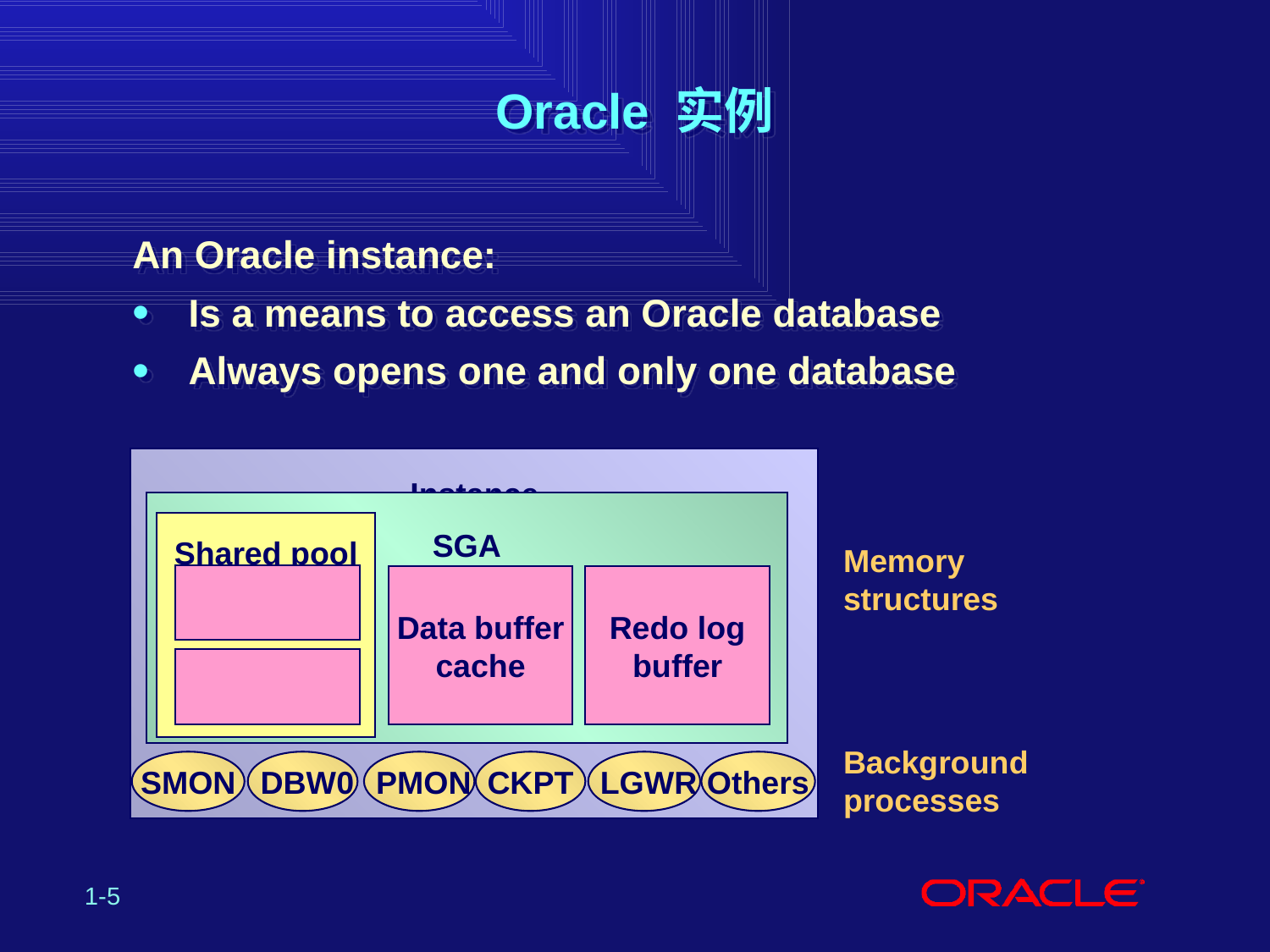

# Oracle 实例
An Oracle instance:
Is a means to access an Oracle database
Always opens one and only one database
Instance

SGA

Shared pool

Memory structures
Data buffer
cache
Redo log
buffer
Background processes
SMON
 DBW0
 PMON
CKPT
 LGWR
Others